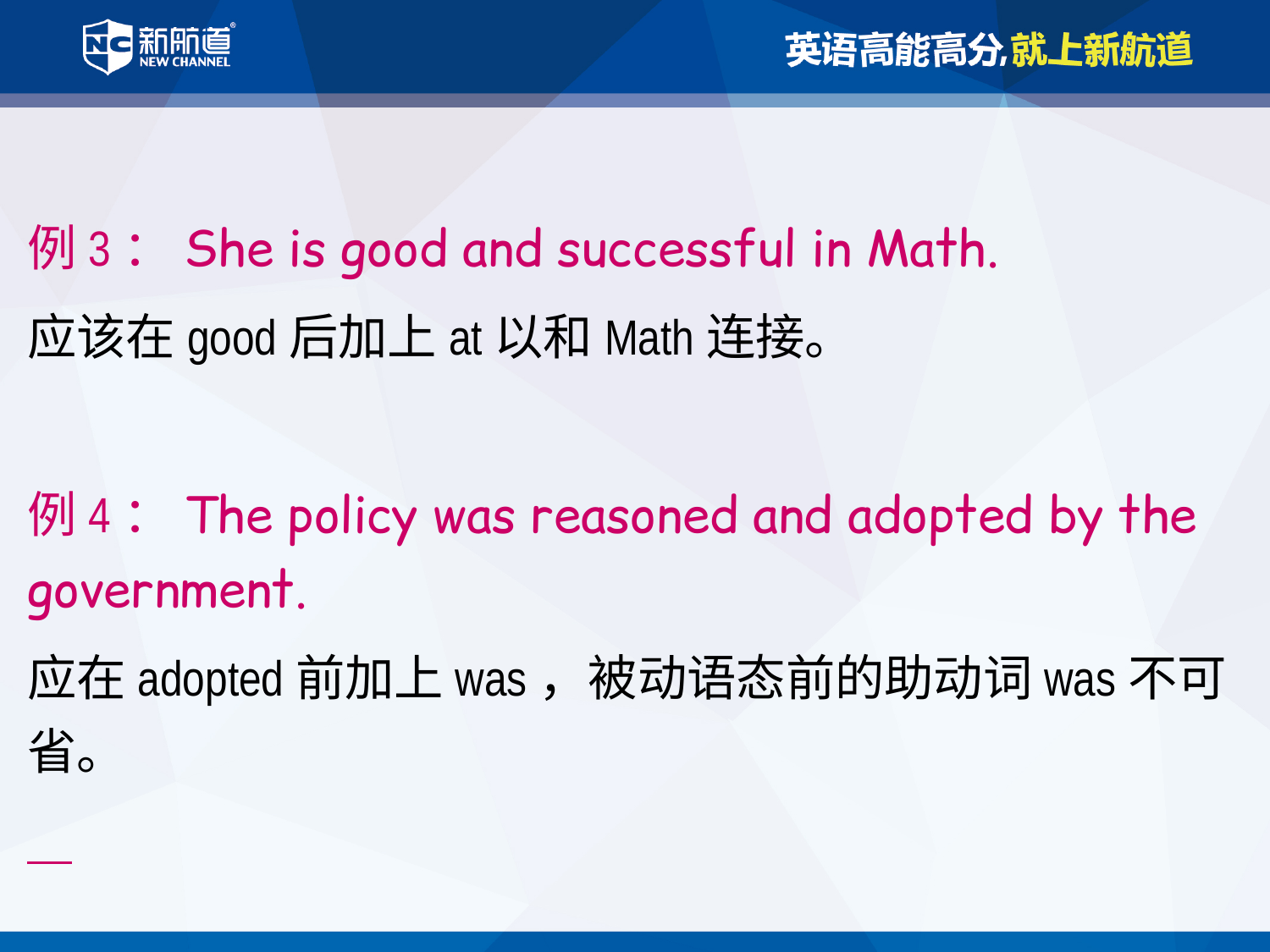

例3：She is good and successful in Math.
应该在good后加上at以和Math连接。

例4：The policy was reasoned and adopted by the government.
应在adopted前加上was，被动语态前的助动词was不可省。